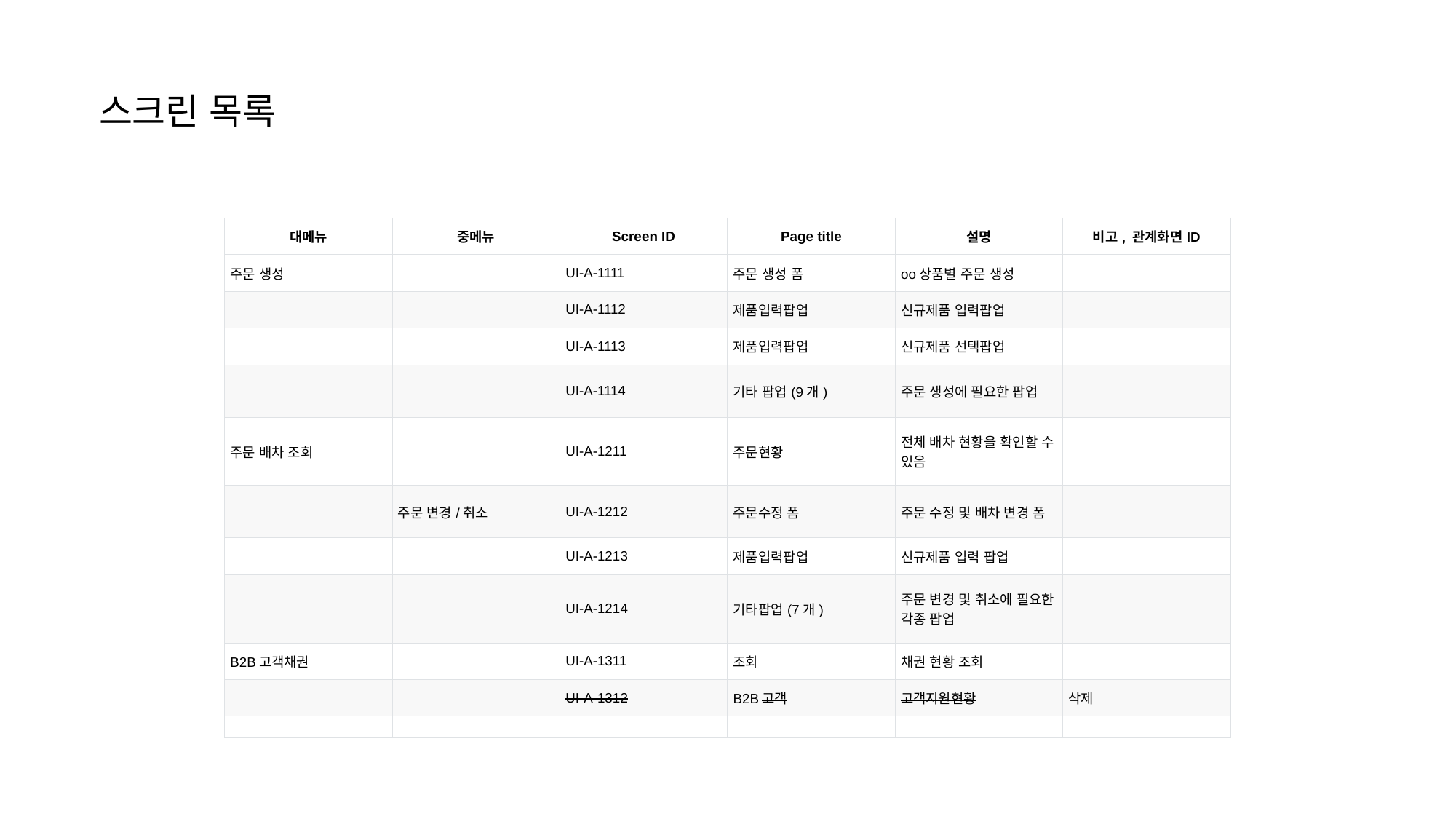

스크린 목록
| 대메뉴 | 중메뉴 | Screen ID | Page title | 설명 | 비고, 관계화면ID |
| --- | --- | --- | --- | --- | --- |
| 주문 생성 |  | UI-A-1111 | 주문 생성 폼 | oo상품별 주문 생성 |  |
|  |  | UI-A-1112 | 제품입력팝업 | 신규제품 입력팝업 |  |
|  |  | UI-A-1113 | 제품입력팝업 | 신규제품 선택팝업 |  |
|  |  | UI-A-1114 | 기타 팝업(9개) | 주문 생성에 필요한 팝업 |  |
| 주문 배차 조회 |  | UI-A-1211 | 주문현황 | 전체 배차 현황을 확인할 수 있음 |  |
|  | 주문 변경/취소 | UI-A-1212 | 주문수정 폼 | 주문 수정 및 배차 변경 폼 |  |
|  |  | UI-A-1213 | 제품입력팝업 | 신규제품 입력 팝업 |  |
|  |  | UI-A-1214 | 기타팝업(7개) | 주문 변경 및 취소에 필요한 각종 팝업 |  |
| B2B고객채권 |  | UI-A-1311 | 조회 | 채권 현황 조회 |  |
|  |  | UI-A-1312 | B2B고객 | 고객지원현황 | 삭제 |
|  |  |  |  |  |  |